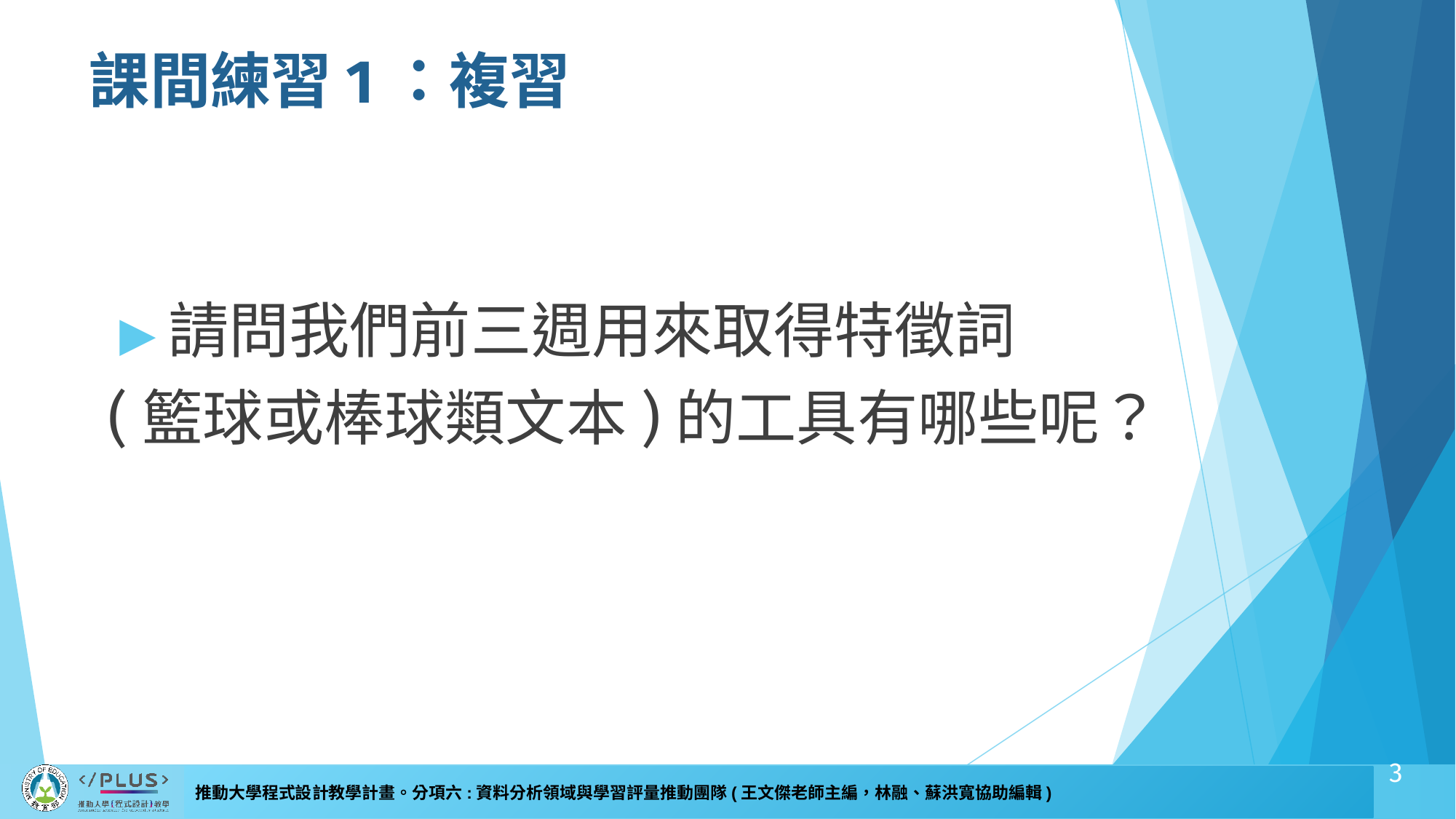

# 課間練習1：複習
請問我們前三週用來取得特徵詞
(籃球或棒球類文本)的工具有哪些呢？
3